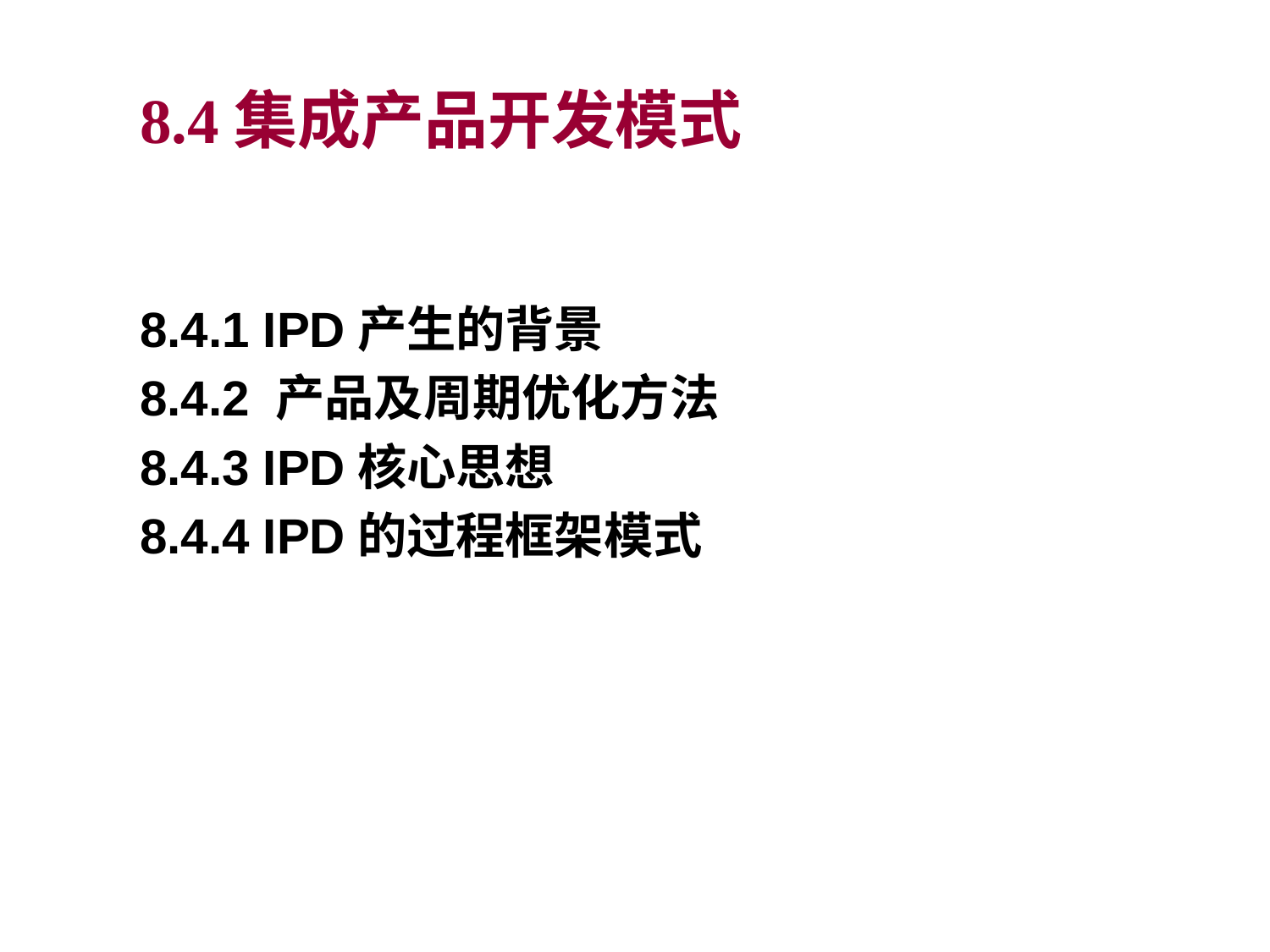

8.4集成产品开发模式

8.4.1 IPD产生的背景
8.4.2 产品及周期优化方法
8.4.3 IPD核心思想
8.4.4 IPD的过程框架模式